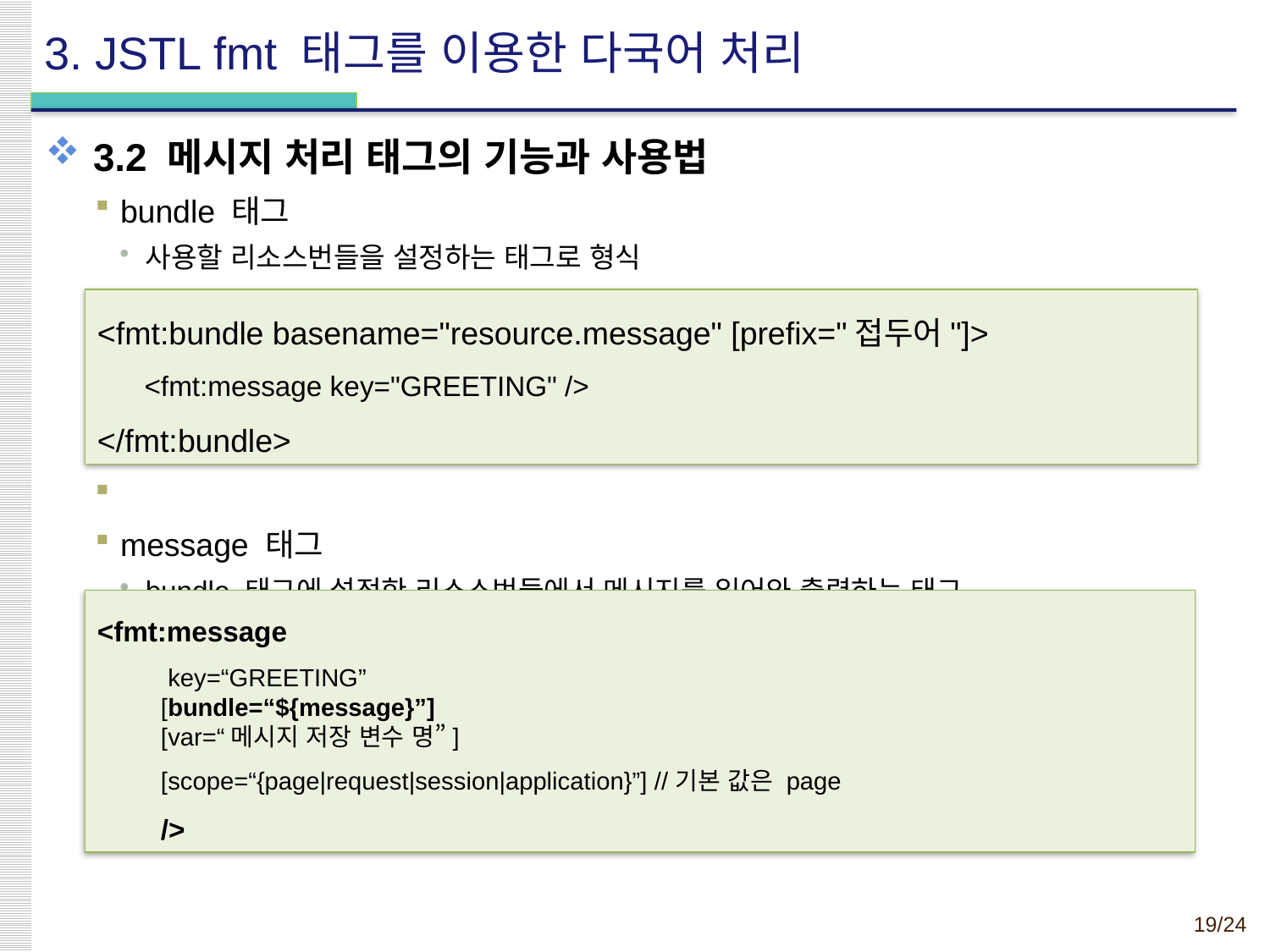

# 3. JSTL fmt 태그를 이용한 다국어 처리
3.2 메시지 처리 태그의 기능과 사용법
bundle 태그
사용할 리소스번들을 설정하는 태그로 형식

message 태그
bundle 태그에 설정한 리소스번들에서 메시지를 읽어와 출력하는 태그
<fmt:bundle basename="resource.message" [prefix="접두어"]>
      <fmt:message key="GREETING" />
</fmt:bundle>
<fmt:message
 key=“GREETING”
[bundle=“${message}”]
[var=“메시지 저장 변수 명”]
[scope=“{page|request|session|application}”] //기본 값은 page
/>